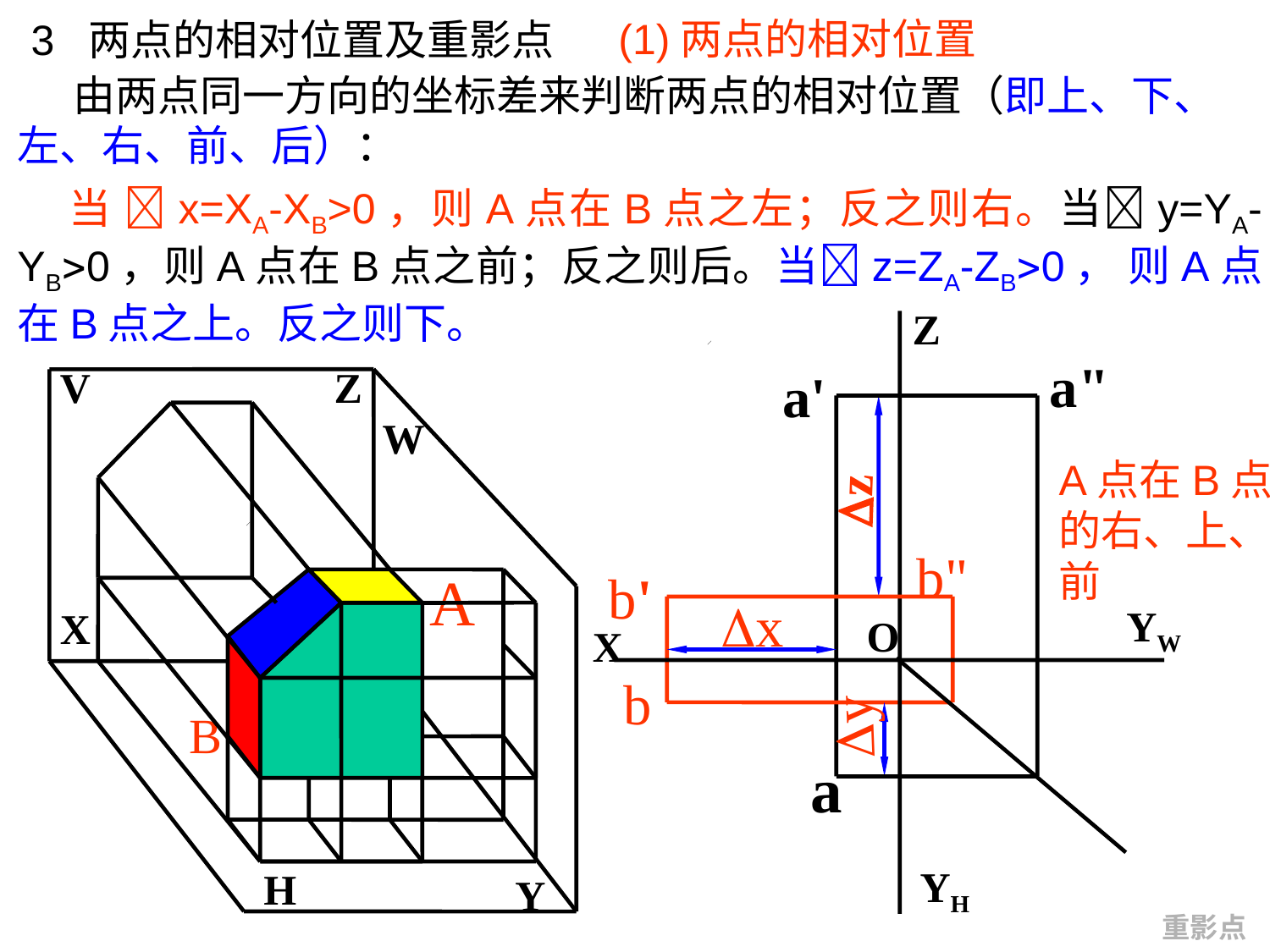

3  两点的相对位置及重影点
(1)两点的相对位置
    由两点同一方向的坐标差来判断两点的相对位置（即上、下、左、右、前、后）：
   当 Δx=XA-XB>0，则A点在B点之左；反之则右。当Δy=YA-YB>0，则A点在B点之前；反之则后。当Δz=ZA-ZB>0， 则A点在B点之上。反之则下。
Z

a"
a'

Δz
b"
b'
Δx

YW
O
X

b
Δy

a

YH
V

W
X
H
Z
Y
A点在B点的右、上、前

A
B
重影点